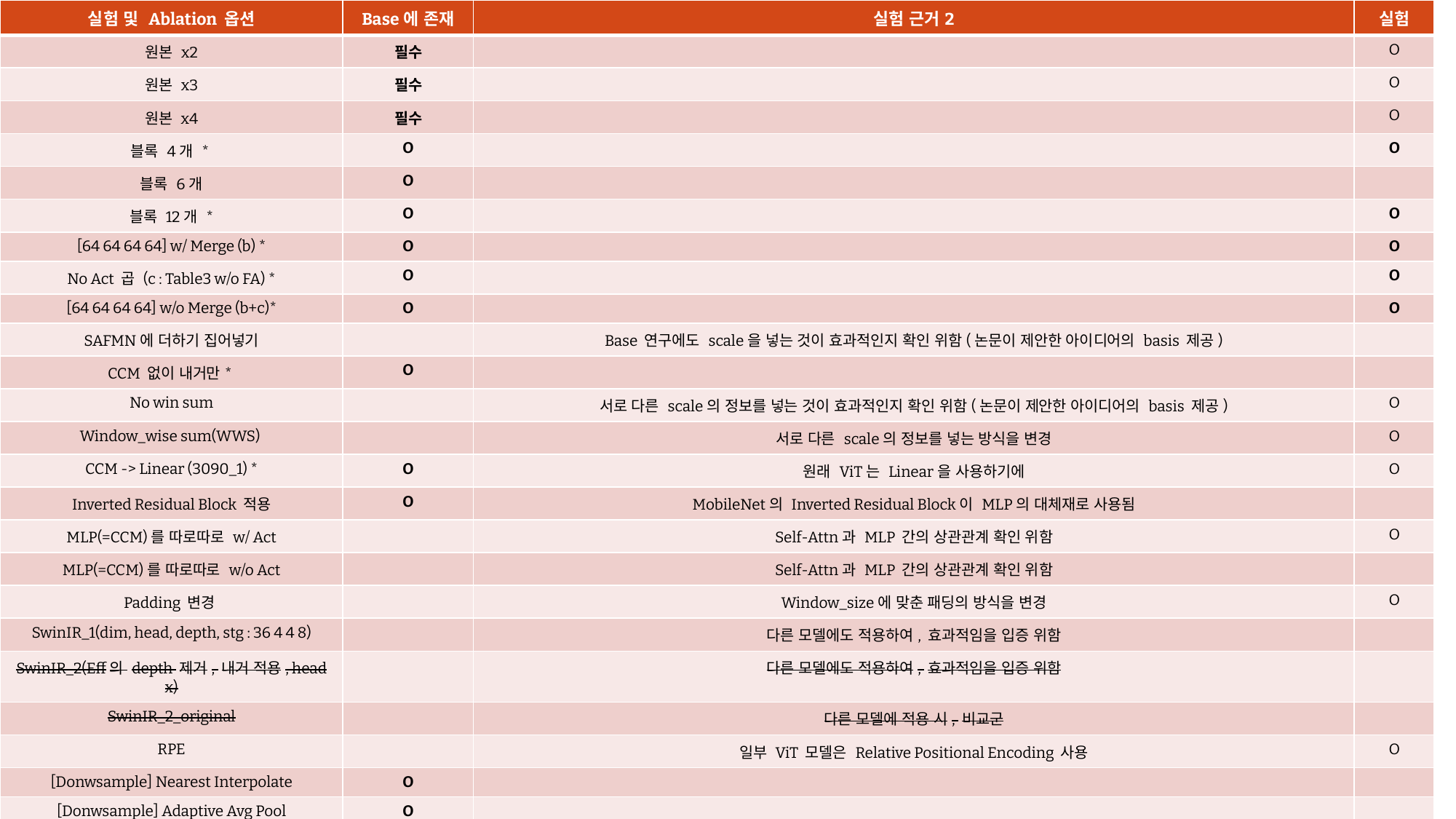

| 실험 및 Ablation 옵션 | Base에 존재 | 실험 근거2 | 실험 |
| --- | --- | --- | --- |
| 원본 x2 | 필수 |  | O |
| 원본 x3 | 필수 |  | O |
| 원본 x4 | 필수 |  | O |
| 블록 4개 \* | O |  | O |
| 블록 6개 | O |  |  |
| 블록 12개 \* | O |  | O |
| [64 64 64 64] w/ Merge (b) \* | O |  | O |
| No Act 곱 (c : Table3 w/o FA) \* | O |  | O |
| [64 64 64 64] w/o Merge (b+c)\* | O |  | O |
| SAFMN에 더하기 집어넣기 |  | Base 연구에도 scale을 넣는 것이 효과적인지 확인 위함(논문이 제안한 아이디어의 basis 제공) |  |
| CCM 없이 내거만\* | O |  |  |
| No win sum |  | 서로 다른 scale의 정보를 넣는 것이 효과적인지 확인 위함(논문이 제안한 아이디어의 basis 제공) | O |
| Window\_wise sum(WWS) |  | 서로 다른 scale의 정보를 넣는 방식을 변경 | O |
| CCM -> Linear (3090\_1) \* | O | 원래 ViT는 Linear을 사용하기에 | O |
| Inverted Residual Block 적용 | O | MobileNet의 Inverted Residual Block이 MLP의 대체재로 사용됨 |  |
| MLP(=CCM)를 따로따로 w/ Act |  | Self-Attn과 MLP 간의 상관관계 확인 위함 | O |
| MLP(=CCM)를 따로따로 w/o Act |  | Self-Attn과 MLP 간의 상관관계 확인 위함 |  |
| Padding 변경 |  | Window\_size에 맞춘 패딩의 방식을 변경 | O |
| SwinIR\_1(dim, head, depth, stg : 36 4 4 8) |  | 다른 모델에도 적용하여, 효과적임을 입증 위함 |  |
| SwinIR\_2(Eff의 depth 제거, 내거 적용, head x) |  | 다른 모델에도 적용하여, 효과적임을 입증 위함 |  |
| SwinIR\_2\_original |  | 다른 모델에 적용 시, 비교군 |  |
| RPE |  | 일부 ViT 모델은 Relative Positional Encoding 사용 | O |
| [Donwsample] Nearest Interpolate | O |  |  |
| [Donwsample] Adaptive Avg Pool | O |  |  |
| Split을 2개(chan=18), 3개(chan=12)로 변경? |  | 그냥 내가 궁금해서?? |  |
| Inference Time 및 GPU 점유율 측정 | O | 논문이 제안한 아이디어가 효과적임을 입증 |  |
| Output 및 중간 feature map 제시 | 필수 | 논문이 제안한 아이디어가 효과적임을 입증 |  |